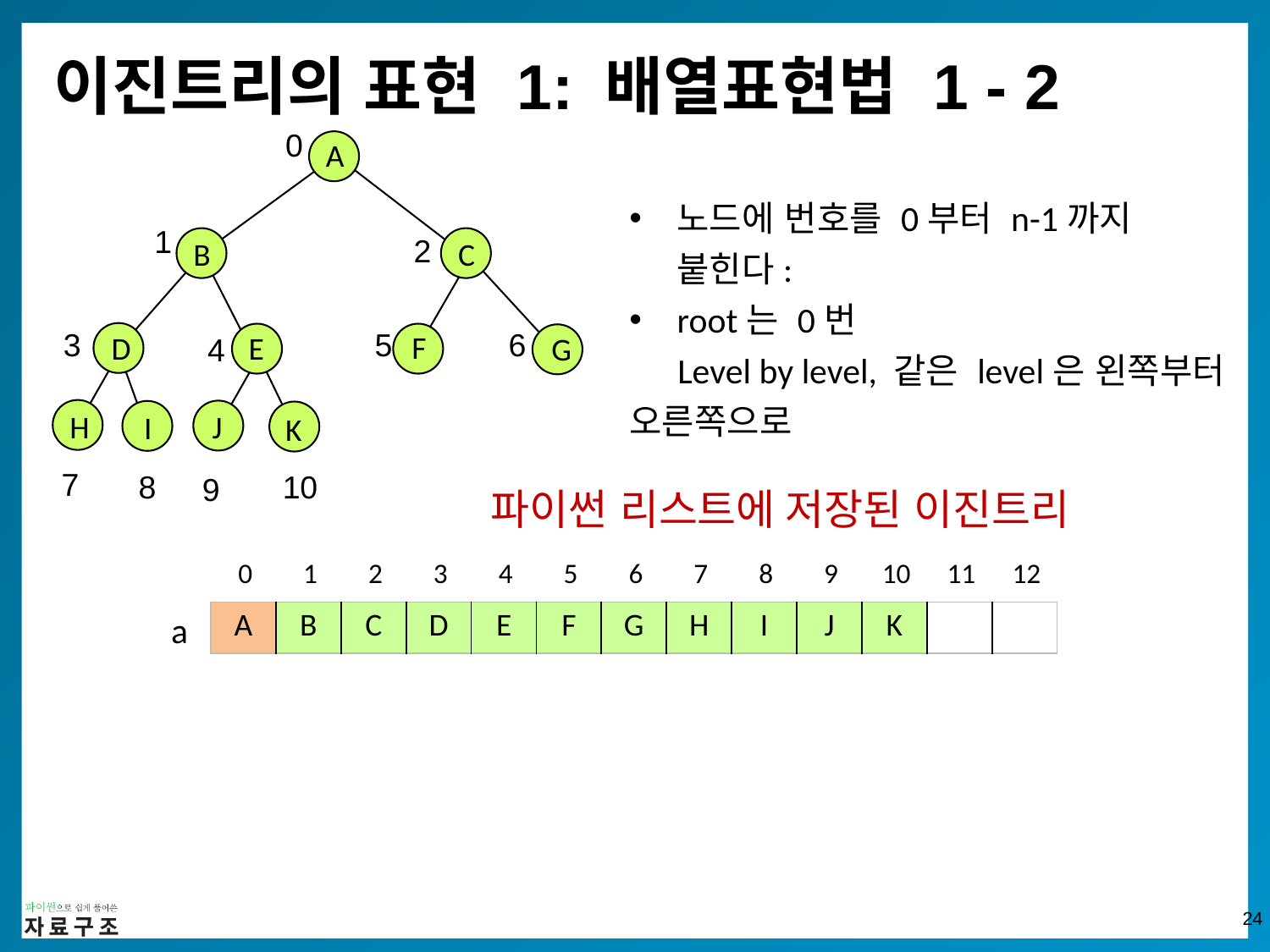

이진트리의 표현 1: 배열표현법 1 - 2
0
A

C

B

F
E
D
G

H
J

I

K
노드에 번호를 0부터 n-1까지 붙힌다:
root는 0번
      Level by level, 같은 level은 왼쪽부터 오른쪽으로
1
2
3
5
6
4
7
8
10
9
파이썬 리스트에 저장된 이진트리
| 0 | 1 | 2 | 3 | 4 | 5 | 6 | 7 | 8 | 9 | 10 | 11 | 12 |
| --- | --- | --- | --- | --- | --- | --- | --- | --- | --- | --- | --- | --- |
 a
| A | B | C | D | E | F | G | H | I | J | K |  |  |
| --- | --- | --- | --- | --- | --- | --- | --- | --- | --- | --- | --- | --- |